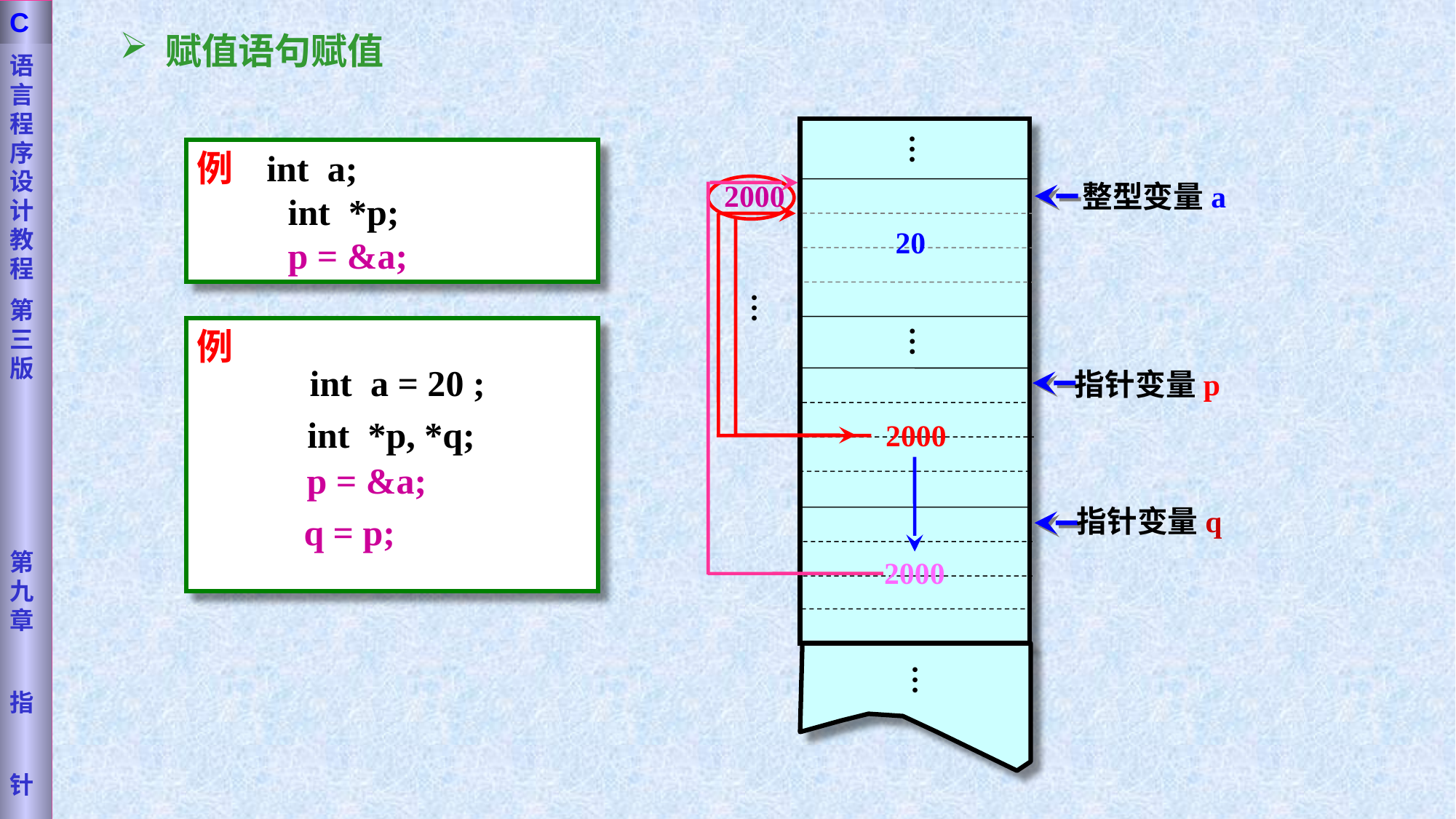

语言程序设计教程
第三版

第九章

指

针
C
 赋值语句赋值

…
2000

…

…

…

例   int  a;
          int  *p;
          p = &a;
整型变量a

20
例

int  a = 20 ;
指针变量p

 int  *p, *q;
2000
p = &a;

指针变量q

 q = p;
2000